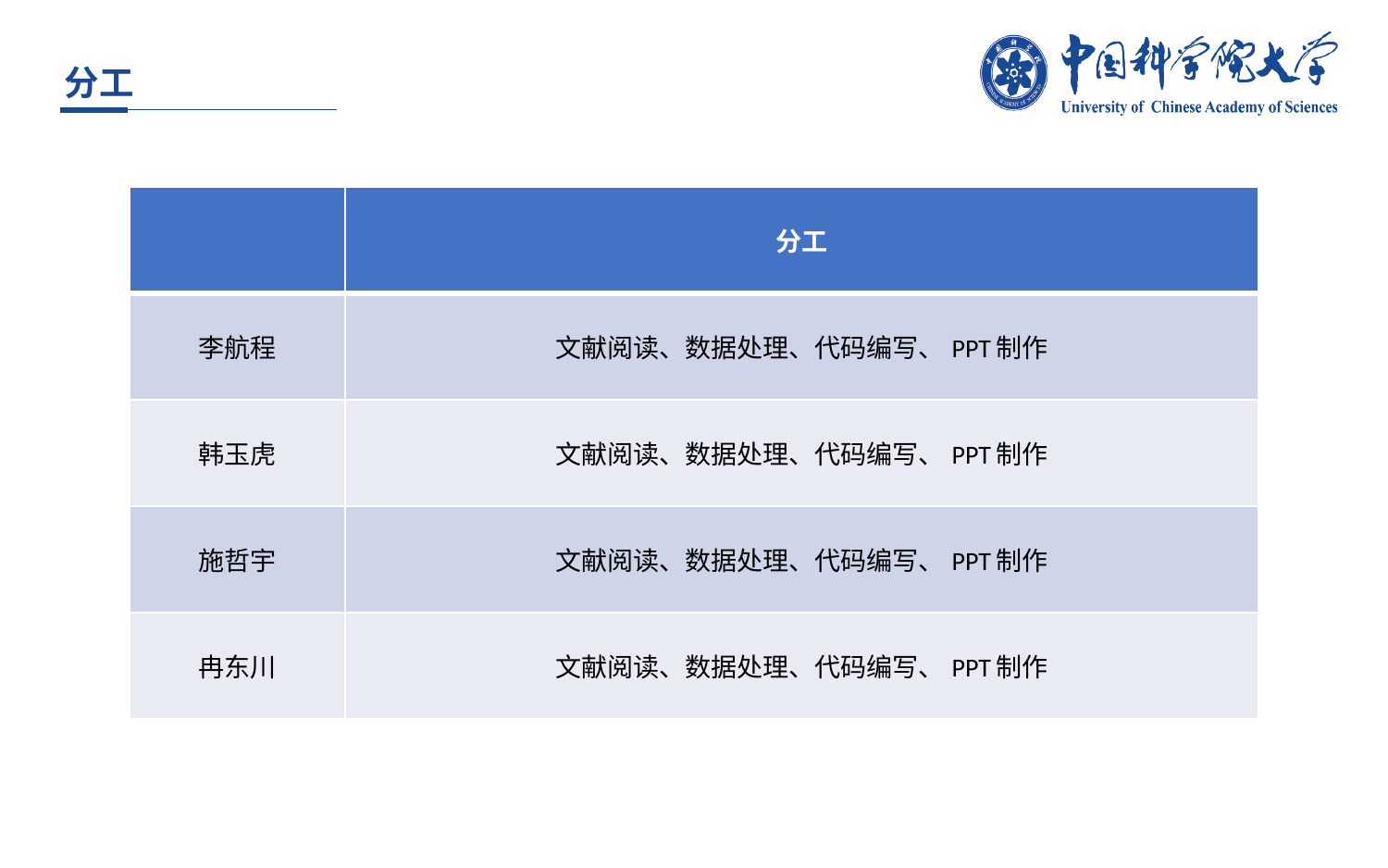

# 分工
|  | 分工 |
| --- | --- |
| 李航程 | 文献阅读、数据处理、代码编写、PPT制作 |
| 韩玉虎 | 文献阅读、数据处理、代码编写、PPT制作 |
| 施哲宇 | 文献阅读、数据处理、代码编写、PPT制作 |
| 冉东川 | 文献阅读、数据处理、代码编写、PPT制作 |